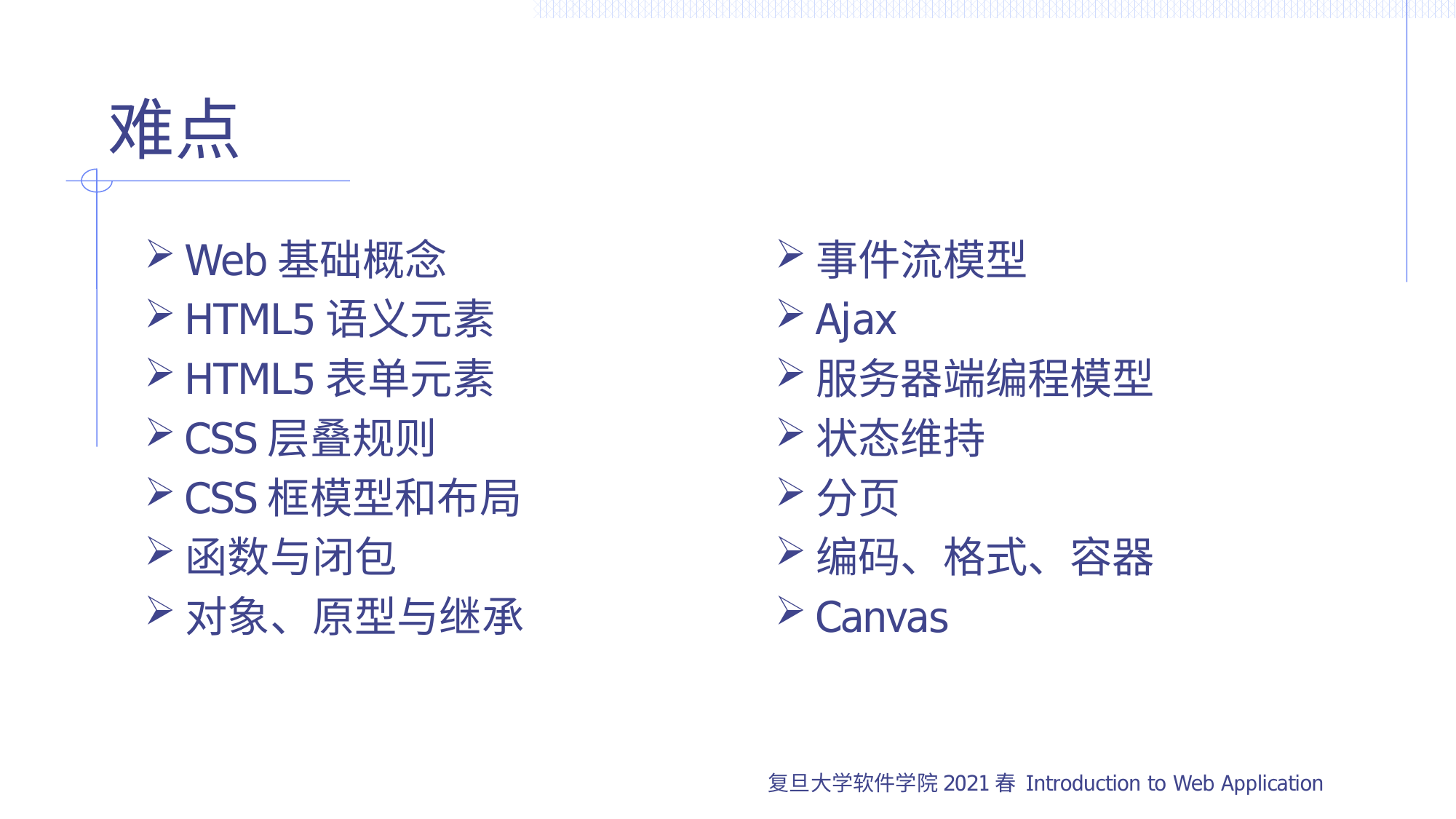

# 难点
Web基础概念
HTML5语义元素
HTML5表单元素
CSS层叠规则
CSS框模型和布局
函数与闭包
对象、原型与继承

事件流模型
Ajax
服务器端编程模型
状态维持
分页
编码、格式、容器
Canvas